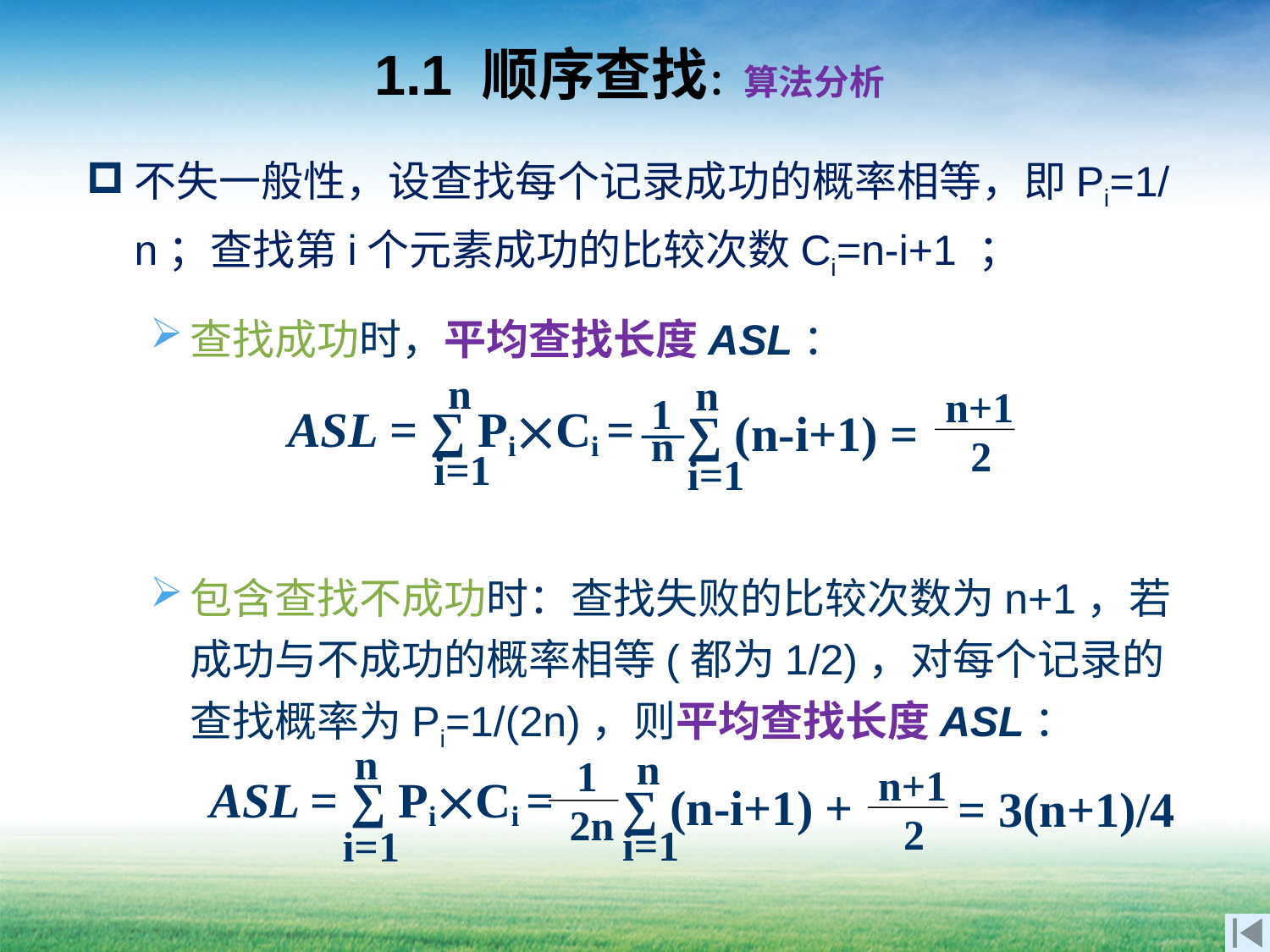

# 1.1 顺序查找：算法分析
不失一般性，设查找每个记录成功的概率相等，即Pi=1/n；查找第i个元素成功的比较次数Ci=n-i+1 ；
查找成功时，平均查找长度ASL：

包含查找不成功时：查找失败的比较次数为n+1，若成功与不成功的概率相等(都为1/2)，对每个记录的查找概率为Pi=1/(2n)，则平均查找长度ASL：
n
n
1
―
n
∑ (n-i+1) =
i=1
n+1

2
ASL = ∑ Pi×Ci =
i=1
n
ASL = ∑ Pi×Ci =
i=1
n
1

2n
∑ (n-i+1) +
i=1
n+1

2
= 3(n+1)/4